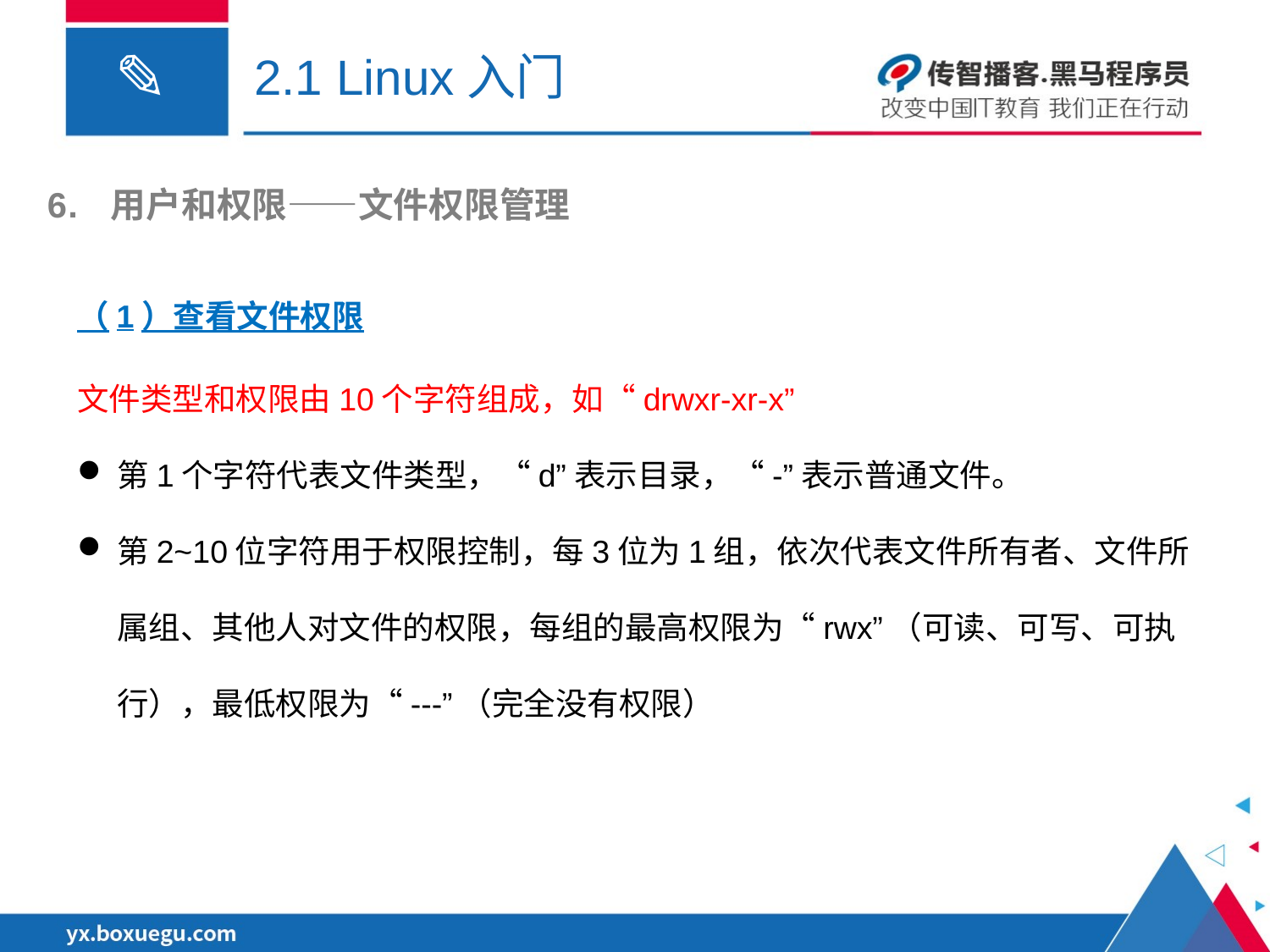

# 2.1 Linux入门
用户和权限——文件权限管理
（1）查看文件权限
文件类型和权限由10个字符组成，如“drwxr-xr-x”
第1个字符代表文件类型，“d”表示目录，“-”表示普通文件。
第2~10位字符用于权限控制，每3位为1组，依次代表文件所有者、文件所属组、其他人对文件的权限，每组的最高权限为“rwx”（可读、可写、可执行），最低权限为“---”（完全没有权限）